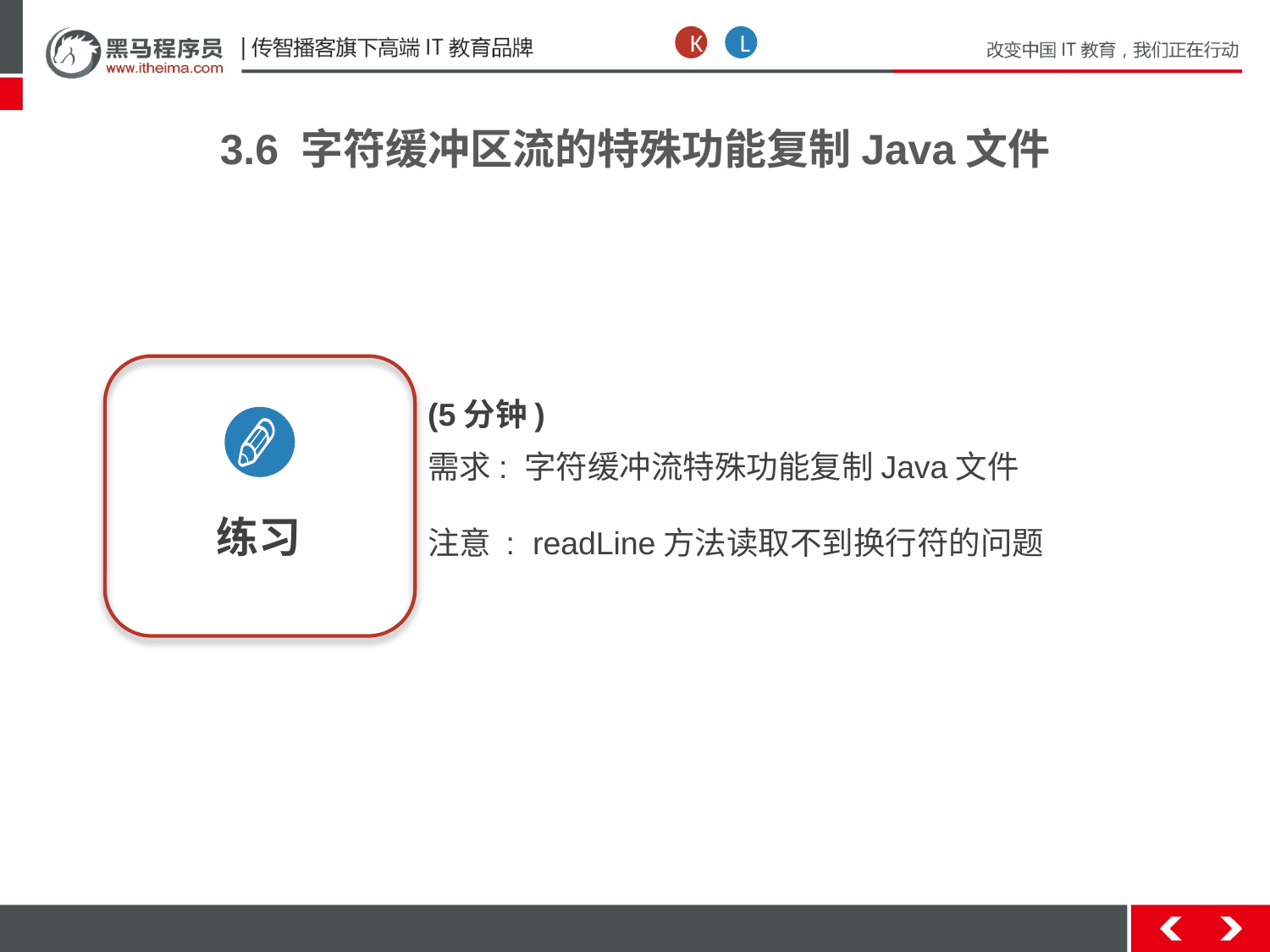

K
L
3.6 字符缓冲区流的特殊功能复制Java文件

练习
(5分钟)
需求: 字符缓冲流特殊功能复制Java文件

注意 :  readLine方法读取不到换行符的问题